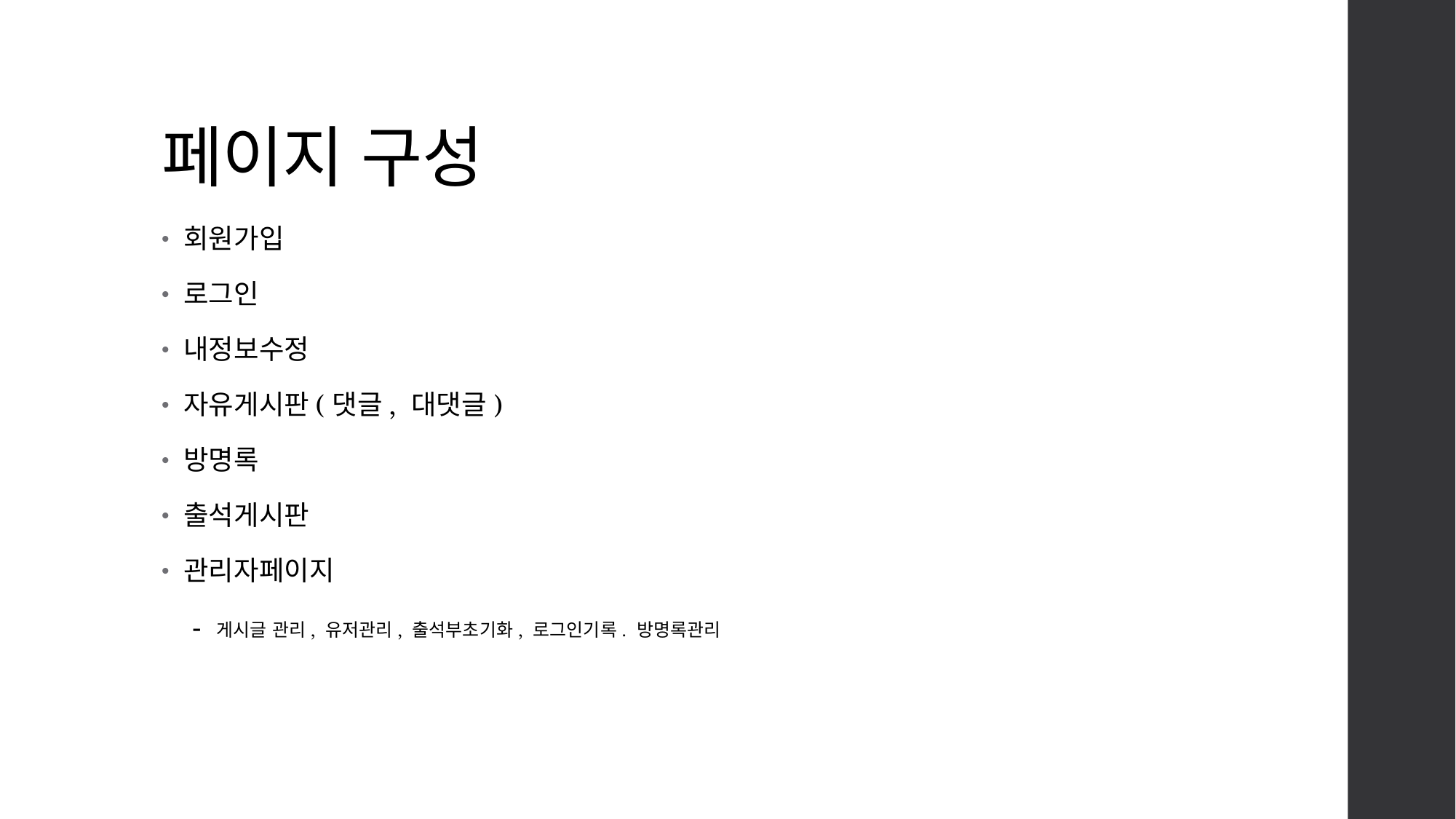

# 페이지 구성
회원가입
로그인
내정보수정
자유게시판(댓글, 대댓글)
방명록
출석게시판
관리자페이지
    - 게시글 관리, 유저관리, 출석부초기화, 로그인기록. 방명록관리